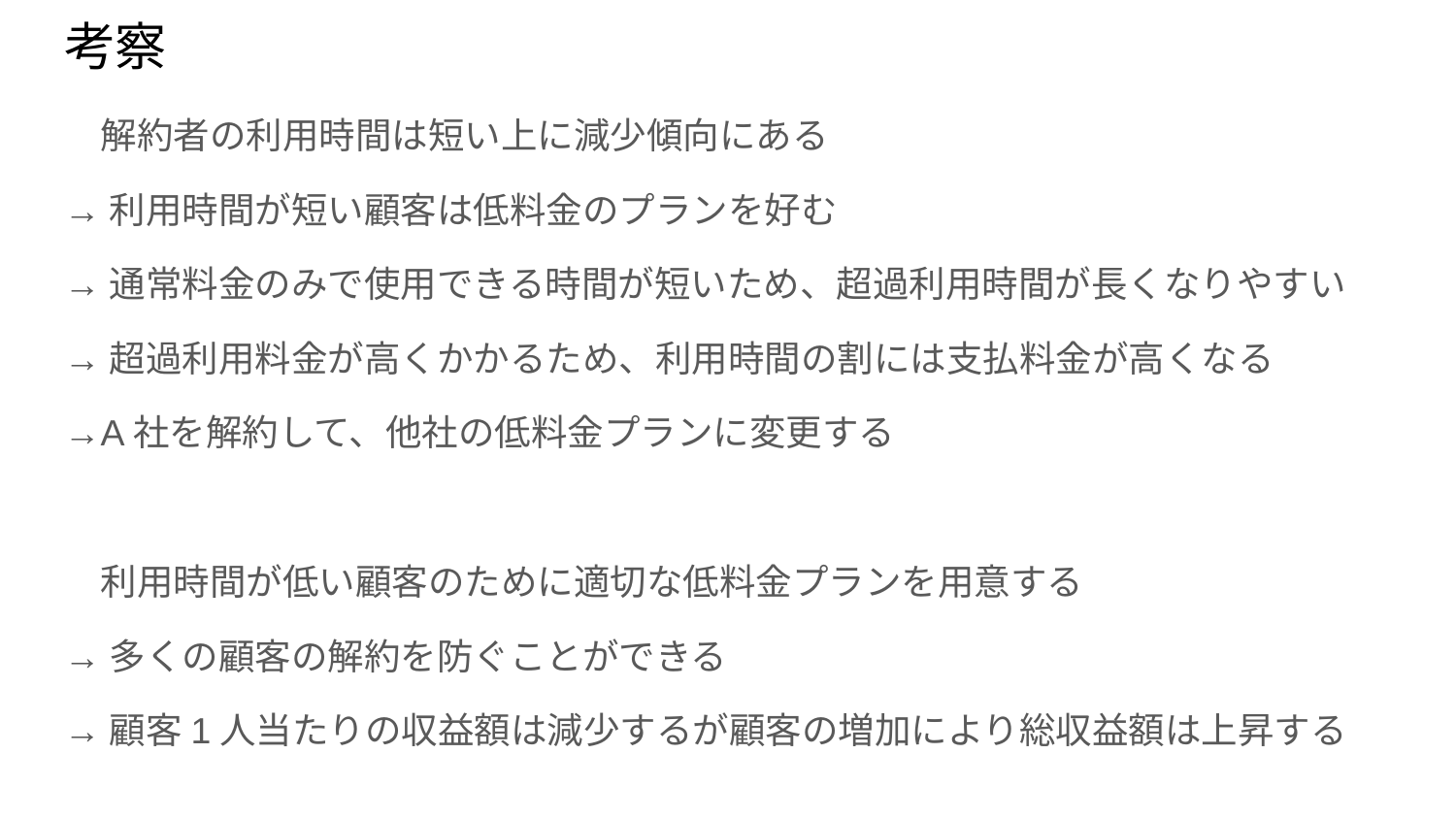

# 考察
　解約者の利用時間は短い上に減少傾向にある
→利用時間が短い顧客は低料金のプランを好む
→通常料金のみで使用できる時間が短いため、超過利用時間が長くなりやすい
→超過利用料金が高くかかるため、利用時間の割には支払料金が高くなる
→A社を解約して、他社の低料金プランに変更する

　利用時間が低い顧客のために適切な低料金プランを用意する
→多くの顧客の解約を防ぐことができる
→顧客1人当たりの収益額は減少するが顧客の増加により総収益額は上昇する